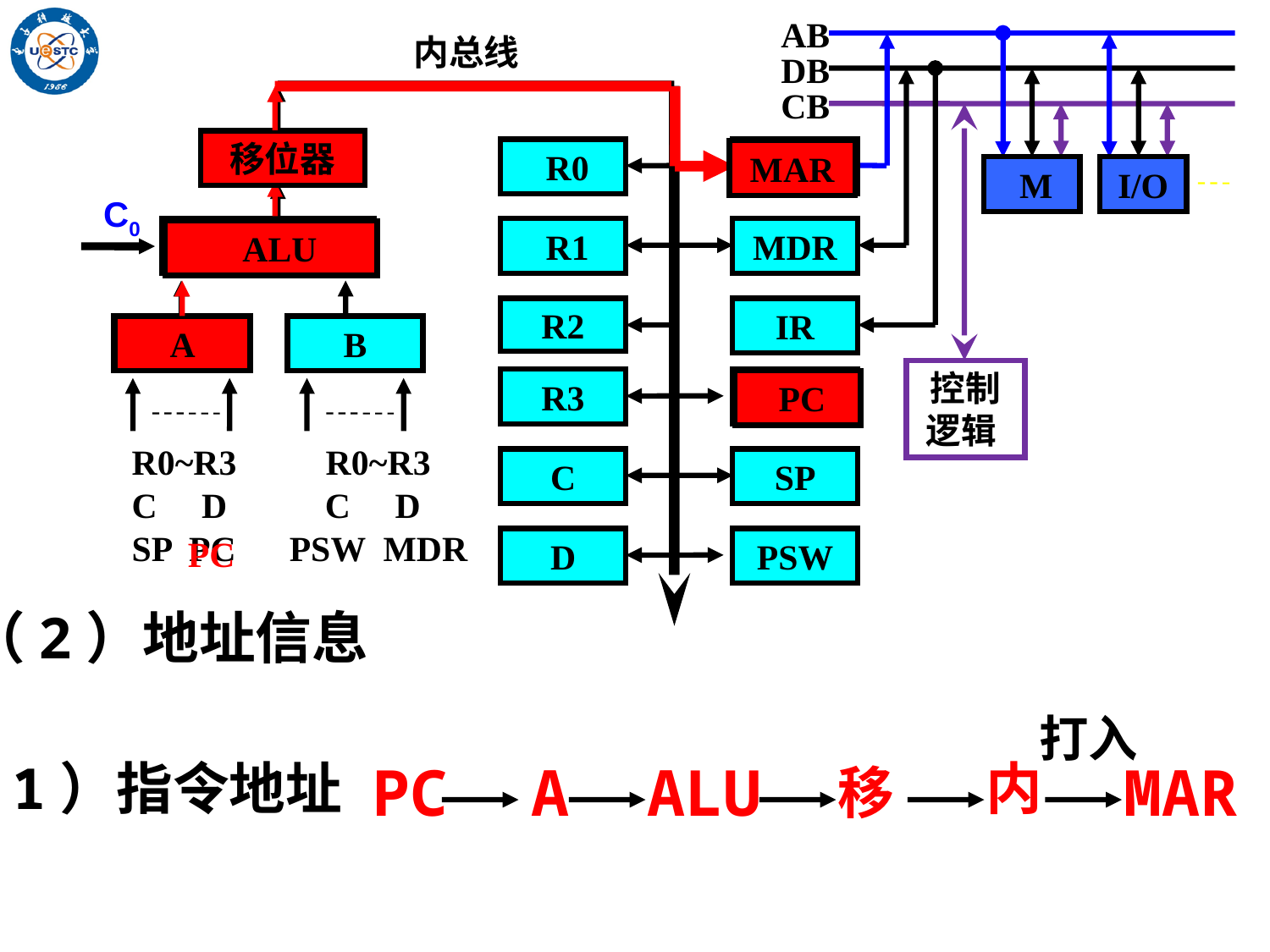

AB
内总线

DB

CB

移位器
 R0
MAR
 M
I/O

  ALU

 R1
MDR

R2
IR
A
B

控制逻辑
R3
 PC

     R0~R3          R0~R3
     C     D           C     D
     SP  PC      PSW  MDR
C
SP

D
PSW

移位器
MAR

C0
  ALU

A
 PC
PC
（2）地址信息
打入
1）指令地址
PC
A
ALU
内
MAR
移